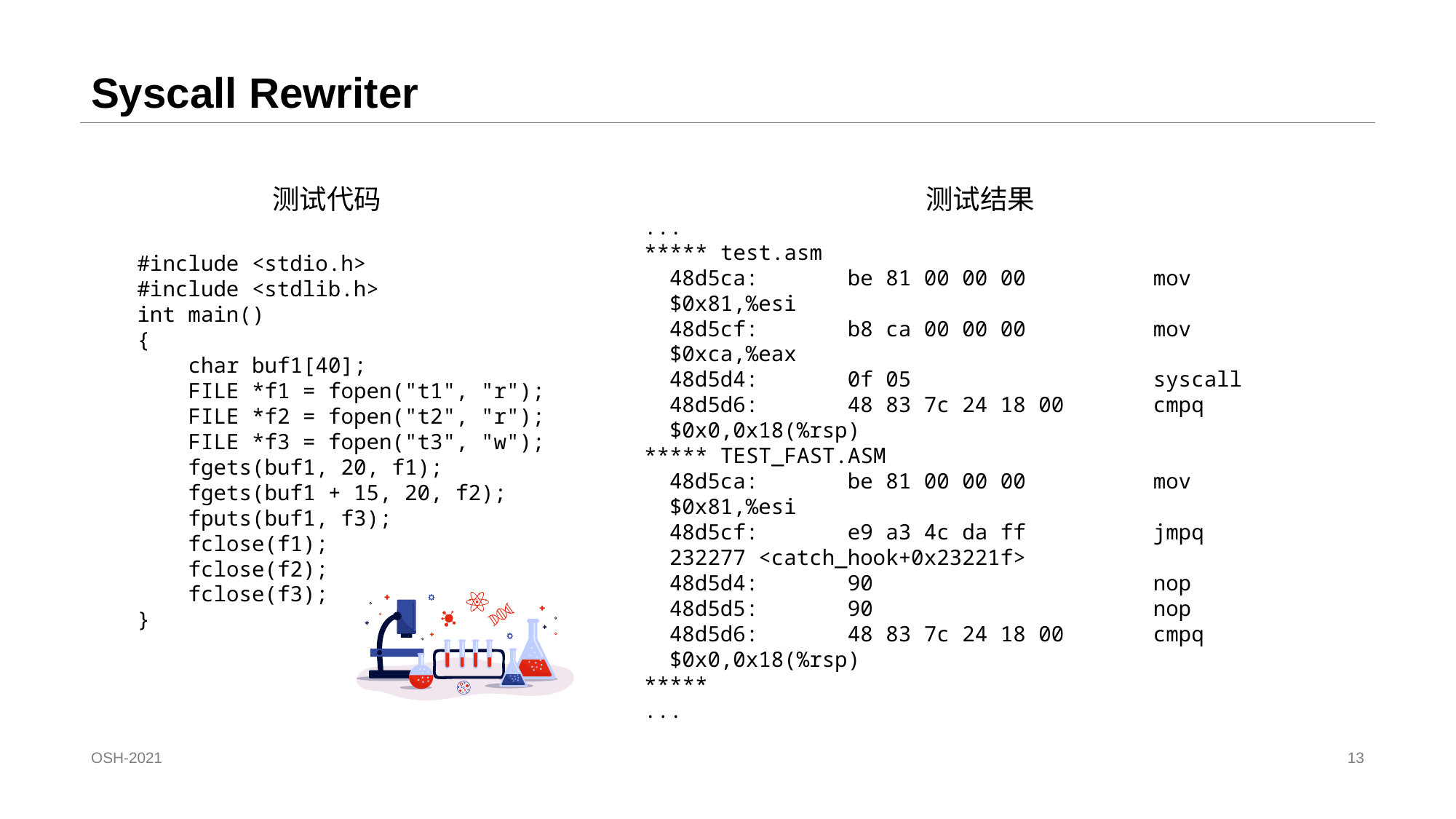

# Syscall Rewriter
测试代码
#include <stdio.h>
#include <stdlib.h>
int main()
{
    char buf1[40];
    FILE *f1 = fopen("t1", "r");
    FILE *f2 = fopen("t2", "r");
    FILE *f3 = fopen("t3", "w");
    fgets(buf1, 20, f1);
    fgets(buf1 + 15, 20, f2);
    fputs(buf1, f3);
    fclose(f1);
    fclose(f2);
    fclose(f3);
}
测试结果
...
***** test.asm
  48d5ca:       be 81 00 00 00          mov
  $0x81,%esi
  48d5cf:       b8 ca 00 00 00          mov
  $0xca,%eax
  48d5d4:       0f 05                   syscall
  48d5d6:       48 83 7c 24 18 00       cmpq
  $0x0,0x18(%rsp)
***** TEST_FAST.ASM
  48d5ca:       be 81 00 00 00          mov
  $0x81,%esi
  48d5cf:       e9 a3 4c da ff          jmpq
  232277 <catch_hook+0x23221f>
  48d5d4:       90                      nop
  48d5d5:       90                      nop
  48d5d6:       48 83 7c 24 18 00       cmpq
  $0x0,0x18(%rsp)
*****
...

OSH-2021
13